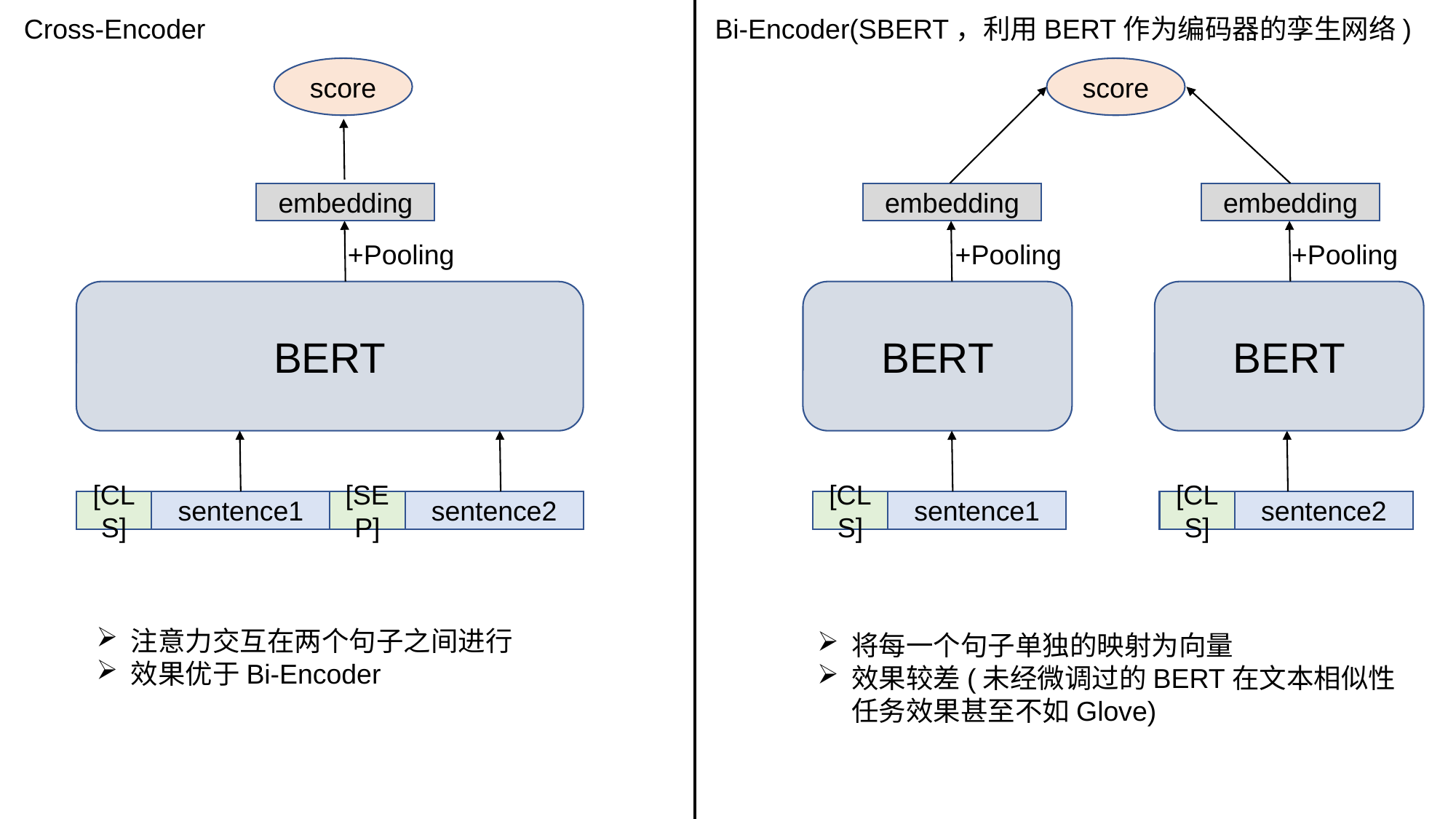

Cross-Encoder
Bi-Encoder(SBERT，利用BERT作为编码器的孪生网络)
score
score
embedding
embedding
embedding
+Pooling
+Pooling
+Pooling
BERT
BERT
BERT
[CLS]
sentence1
[SEP]
sentence2
[CLS]
sentence1
[CLS]
sentence2
注意力交互在两个句子之间进行
效果优于Bi-Encoder
将每一个句子单独的映射为向量
效果较差(未经微调过的BERT在文本相似性任务效果甚至不如Glove)